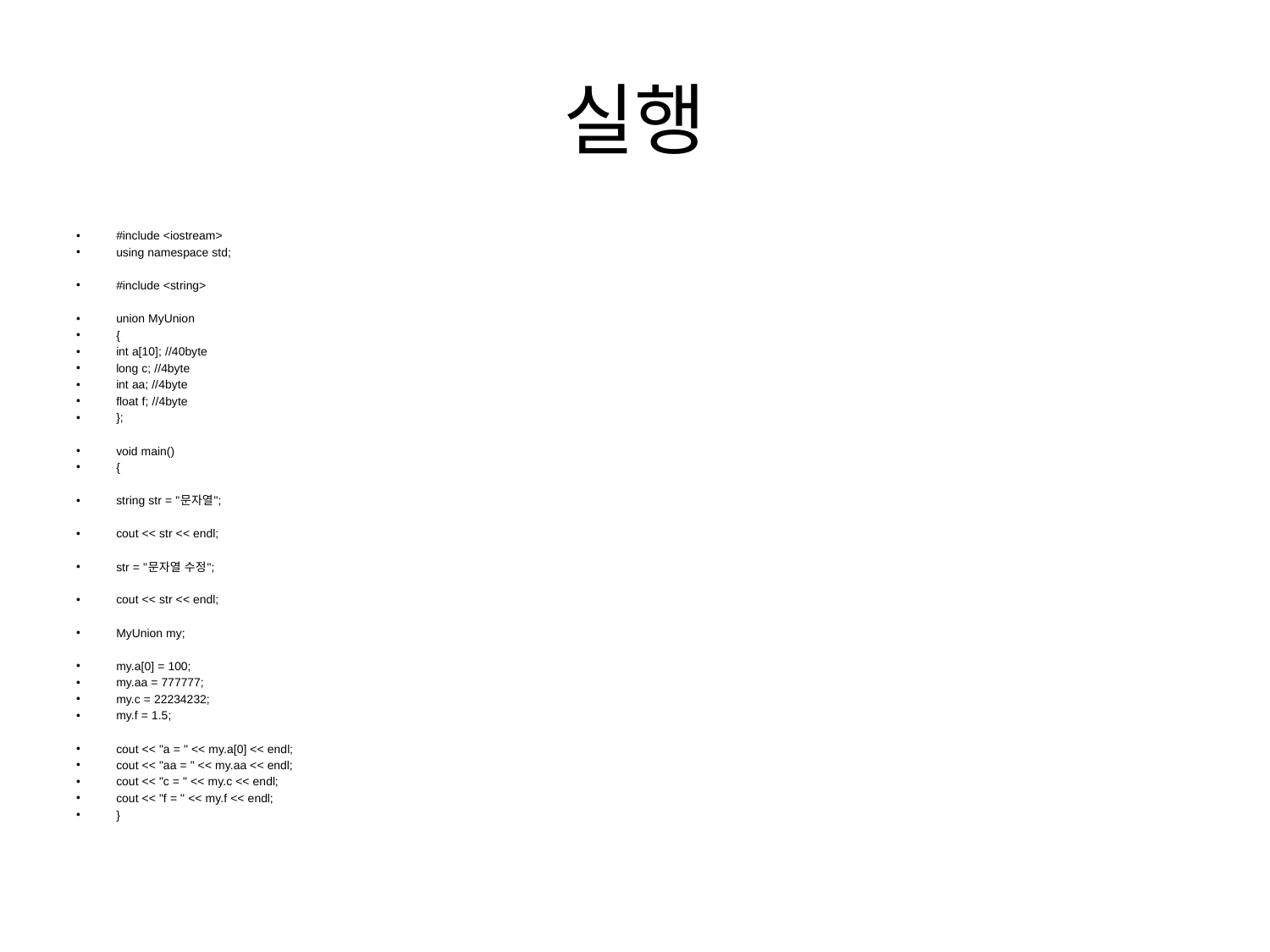

# 실행
#include <iostream>
using namespace std;

#include <string>

union MyUnion
{
int a[10]; //40byte
long c; //4byte
int aa; //4byte
float f; //4byte
};

void main()
{

string str = "문자열";

cout << str << endl;

str = "문자열 수정";

cout << str << endl;

MyUnion my;

my.a[0] = 100;
my.aa = 777777;
my.c = 22234232;
my.f = 1.5;

cout << "a = " << my.a[0] << endl;
cout << "aa = " << my.aa << endl;
cout << "c = " << my.c << endl;
cout << "f = " << my.f << endl;
}